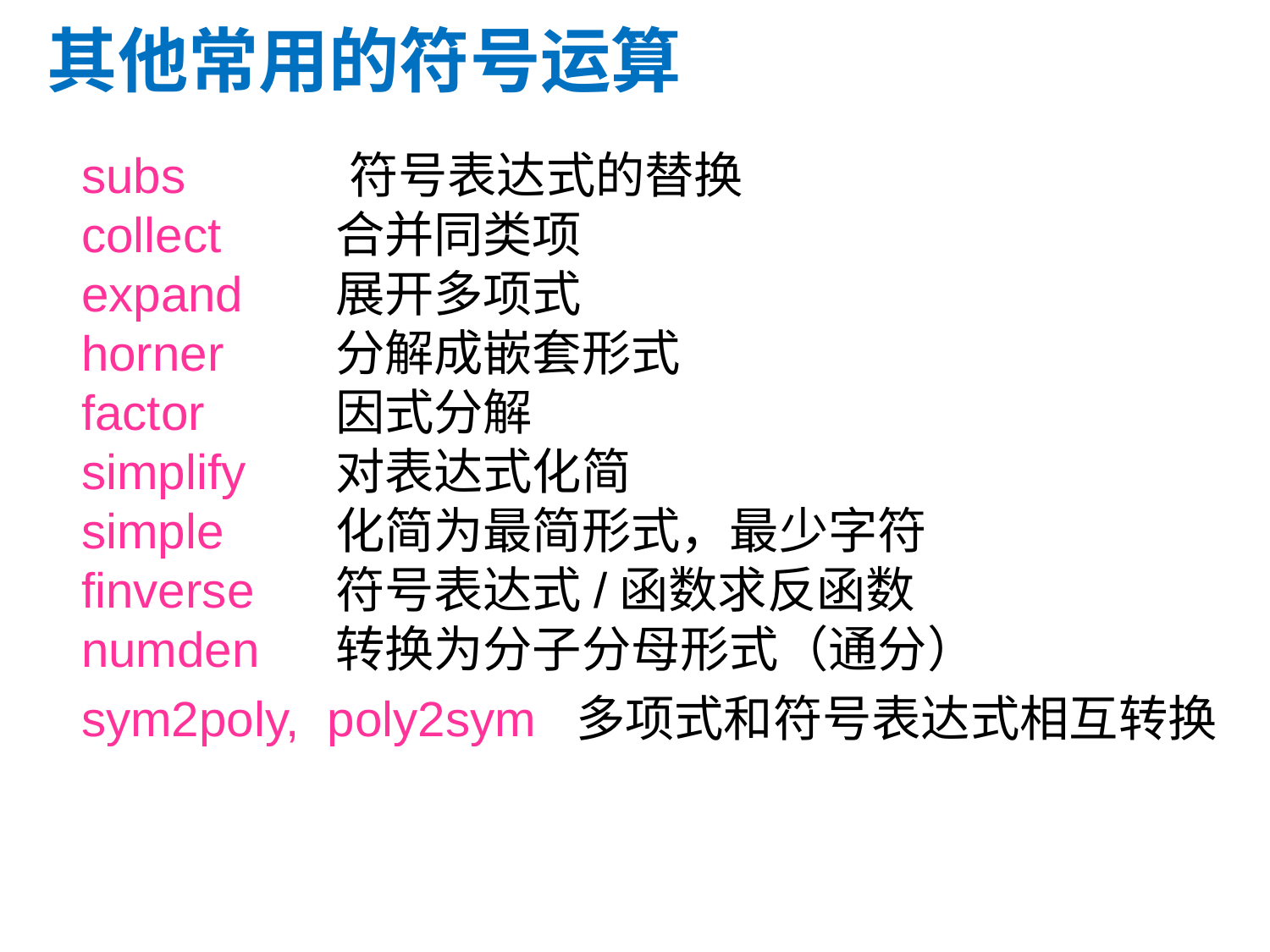

其他常用的符号运算
subs           符号表达式的替换
collect  	合并同类项
expand 	展开多项式
horner 	分解成嵌套形式
factor 	因式分解
simplify	对表达式化简
simple  	化简为最简形式，最少字符
finverse     符号表达式/函数求反函数
numden   	转换为分子分母形式（通分）
sym2poly,  poly2sym  多项式和符号表达式相互转换